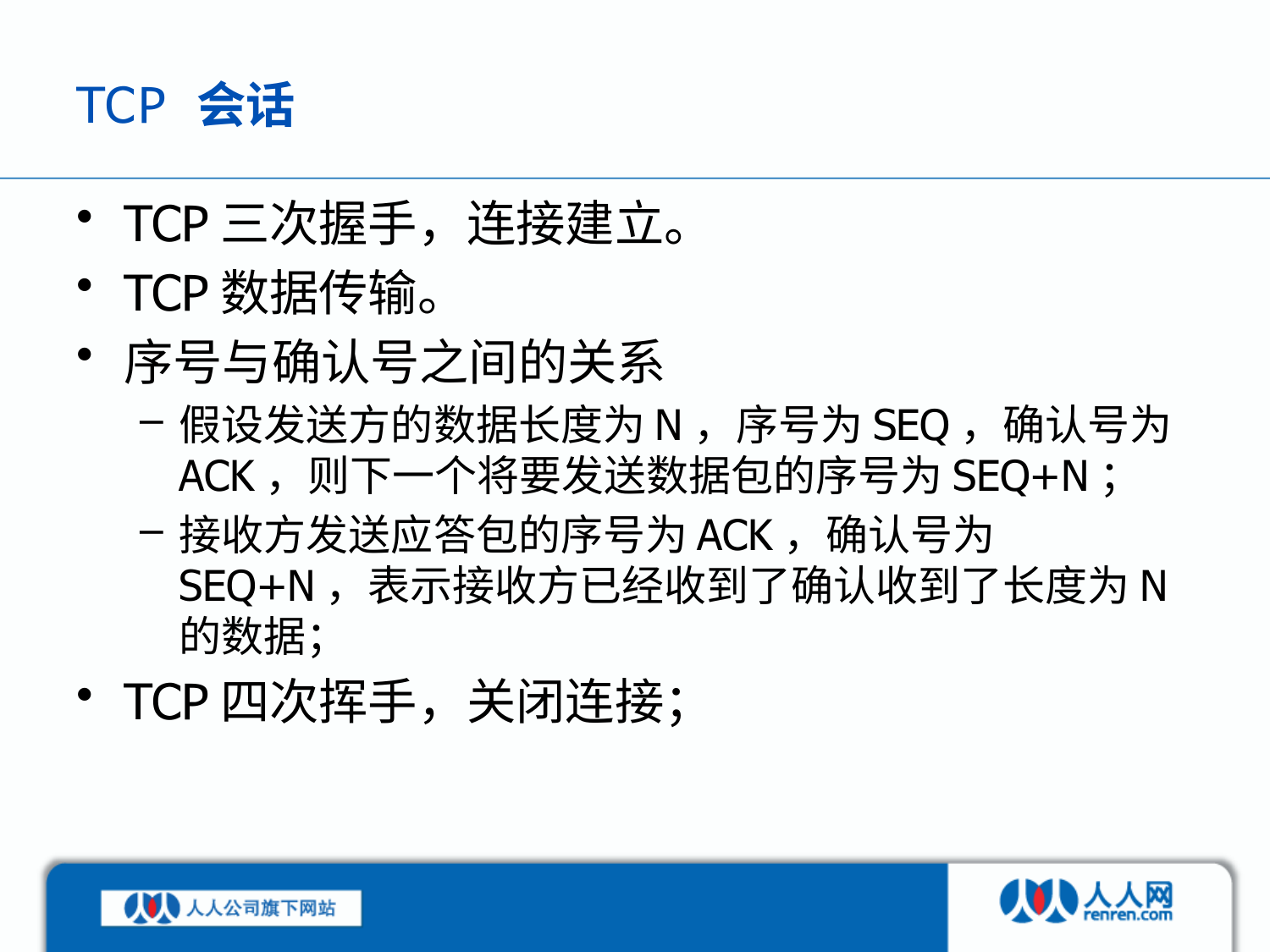

# TCP 会话
TCP三次握手，连接建立。
TCP数据传输。
序号与确认号之间的关系
假设发送方的数据长度为N，序号为SEQ，确认号为ACK，则下一个将要发送数据包的序号为SEQ+N；
接收方发送应答包的序号为ACK，确认号为SEQ+N，表示接收方已经收到了确认收到了长度为N的数据；
TCP四次挥手，关闭连接；